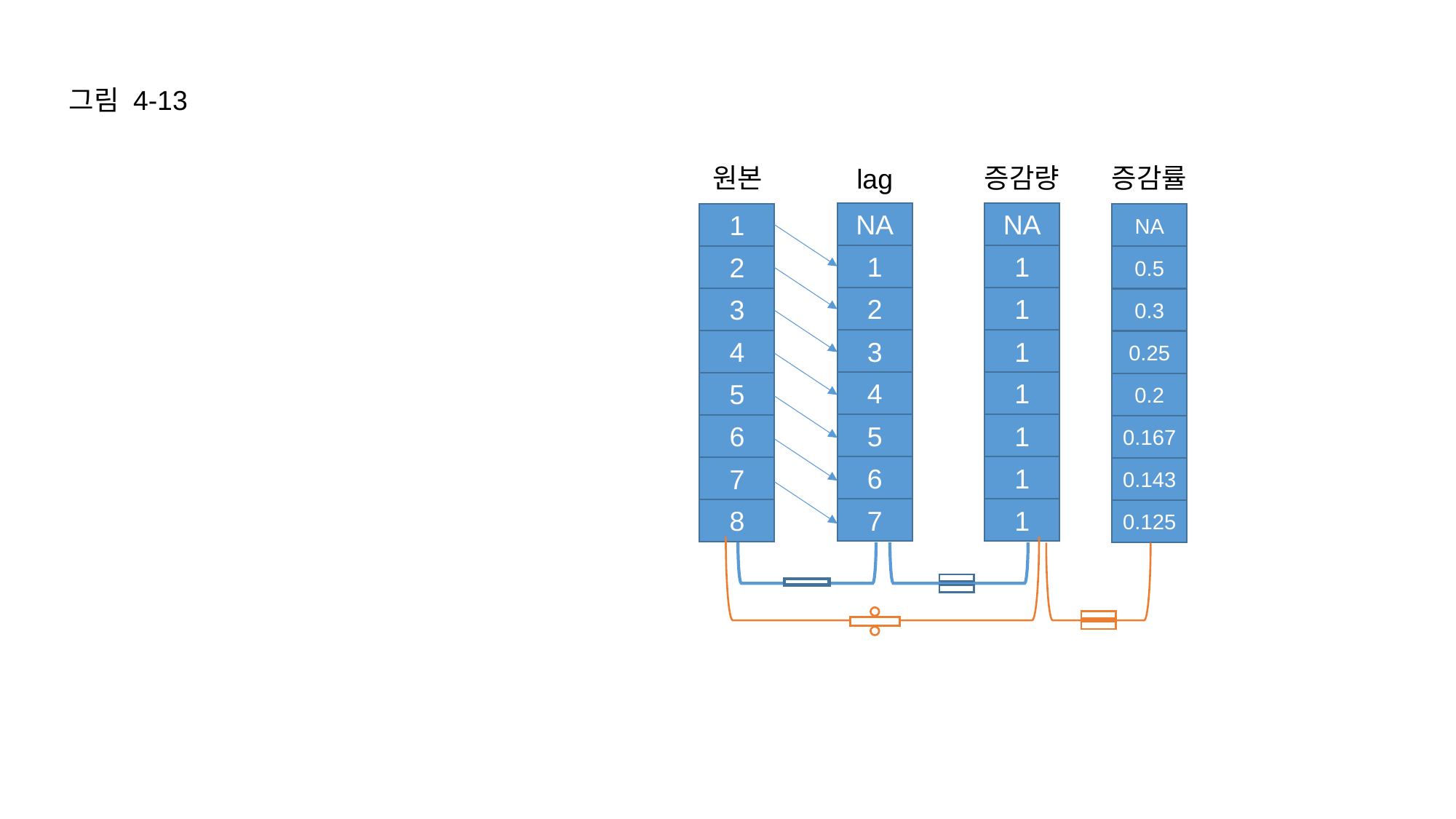

그림 4-13
원본
증감량
증감률
lag
NA
NA
1
NA
1
1
2
0.5
2
1
3
0.3
3
1
4
0.25
4
1
5
0.2
5
1
6
0.167

6
1
7
0.143

7
1
8
0.125